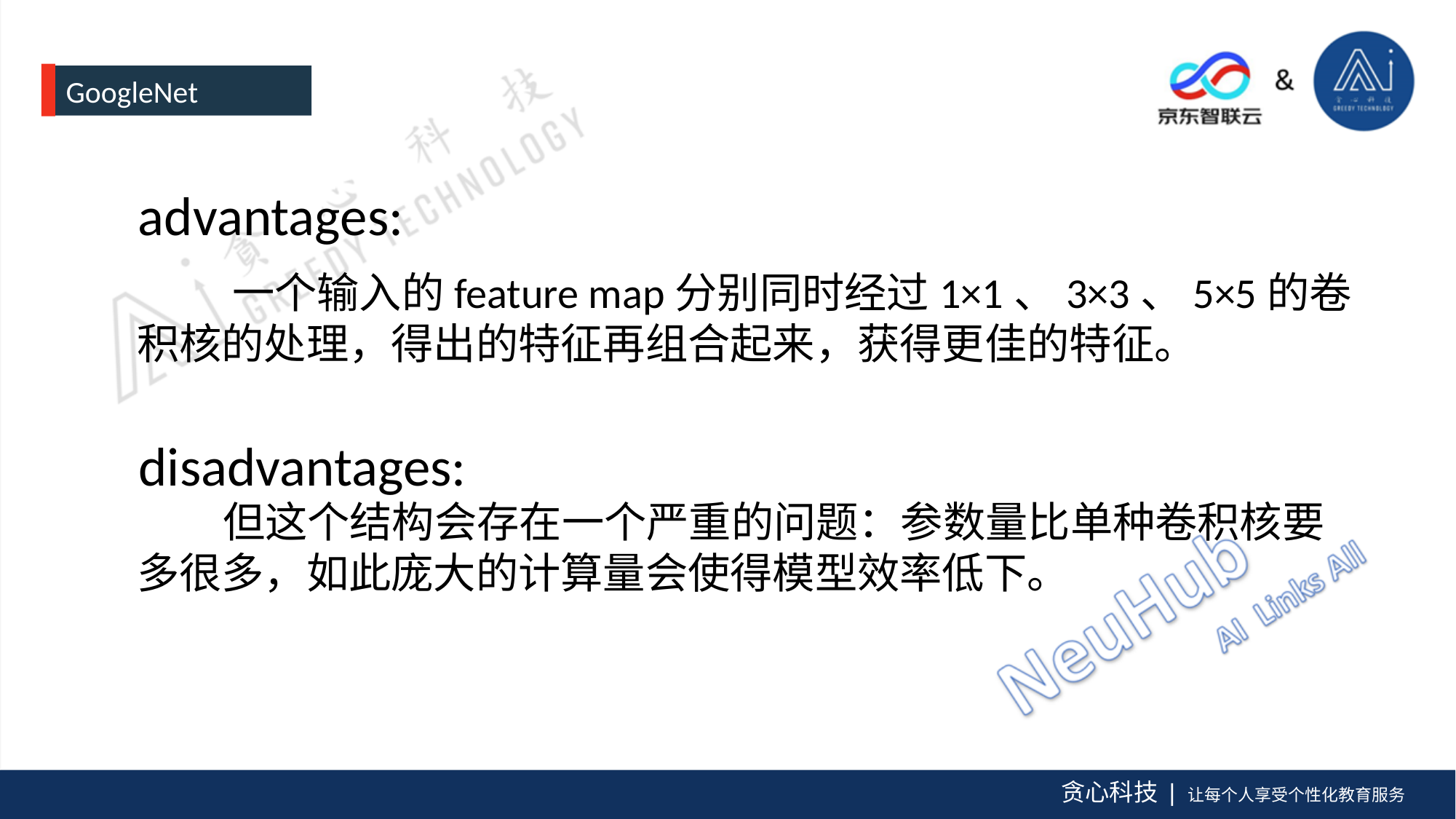

GoogleNet
advantages:
         一个输入的feature map分别同时经过1×1、3×3、5×5的卷积核的处理，得出的特征再组合起来，获得更佳的特征。
disadvantages:
        但这个结构会存在一个严重的问题：参数量比单种卷积核要多很多，如此庞大的计算量会使得模型效率低下。